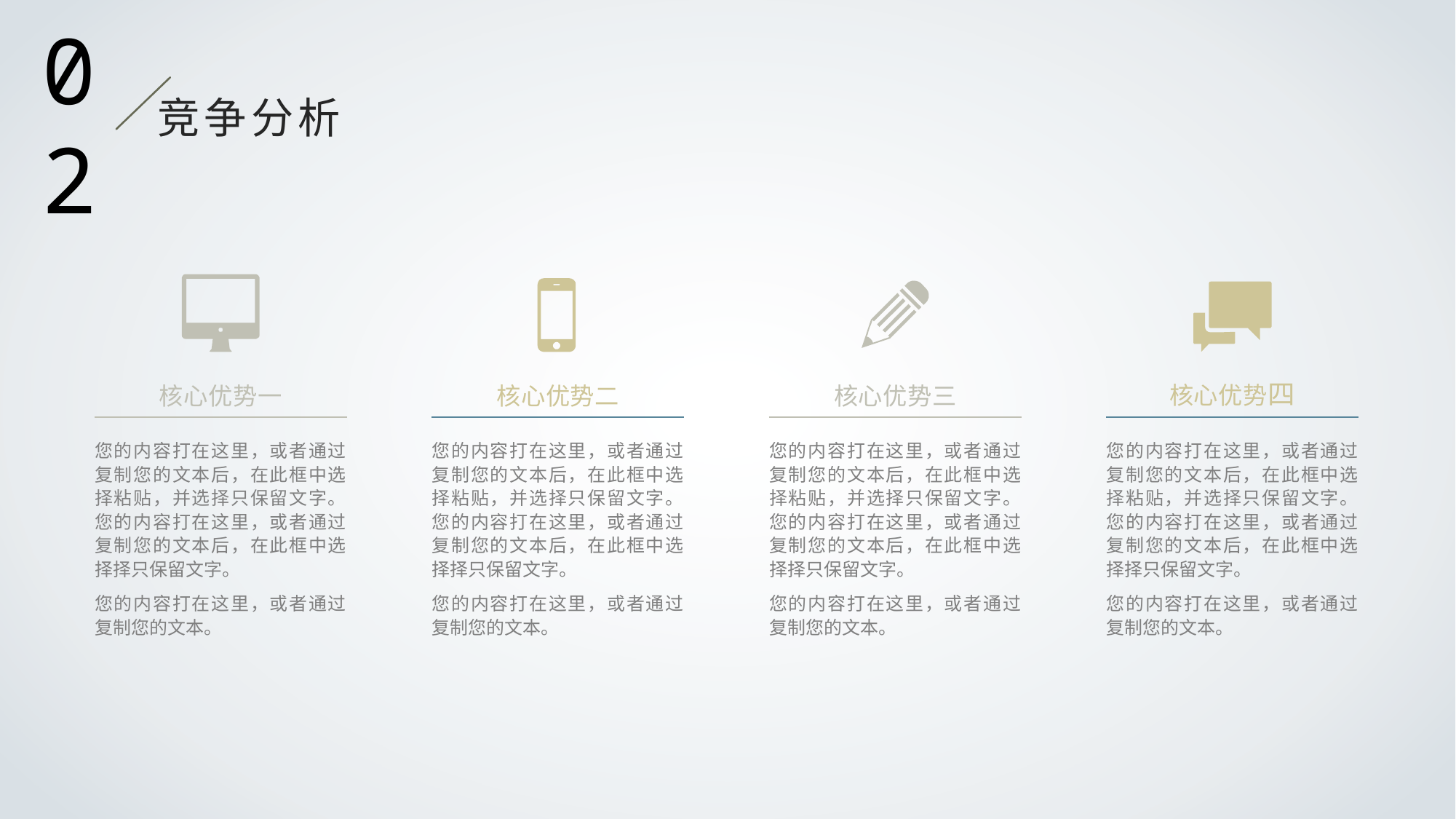

02
竞争分析

核心优势一
核心优势二
核心优势三
核心优势四
您的内容打在这里，或者通过复制您的文本后，在此框中选择粘贴，并选择只保留文字。您的内容打在这里，或者通过复制您的文本后，在此框中选择择只保留文字。
您的内容打在这里，或者通过复制您的文本。
您的内容打在这里，或者通过复制您的文本后，在此框中选择粘贴，并选择只保留文字。您的内容打在这里，或者通过复制您的文本后，在此框中选择择只保留文字。
您的内容打在这里，或者通过复制您的文本。
您的内容打在这里，或者通过复制您的文本后，在此框中选择粘贴，并选择只保留文字。您的内容打在这里，或者通过复制您的文本后，在此框中选择择只保留文字。
您的内容打在这里，或者通过复制您的文本。
您的内容打在这里，或者通过复制您的文本后，在此框中选择粘贴，并选择只保留文字。您的内容打在这里，或者通过复制您的文本后，在此框中选择择只保留文字。
您的内容打在这里，或者通过复制您的文本。